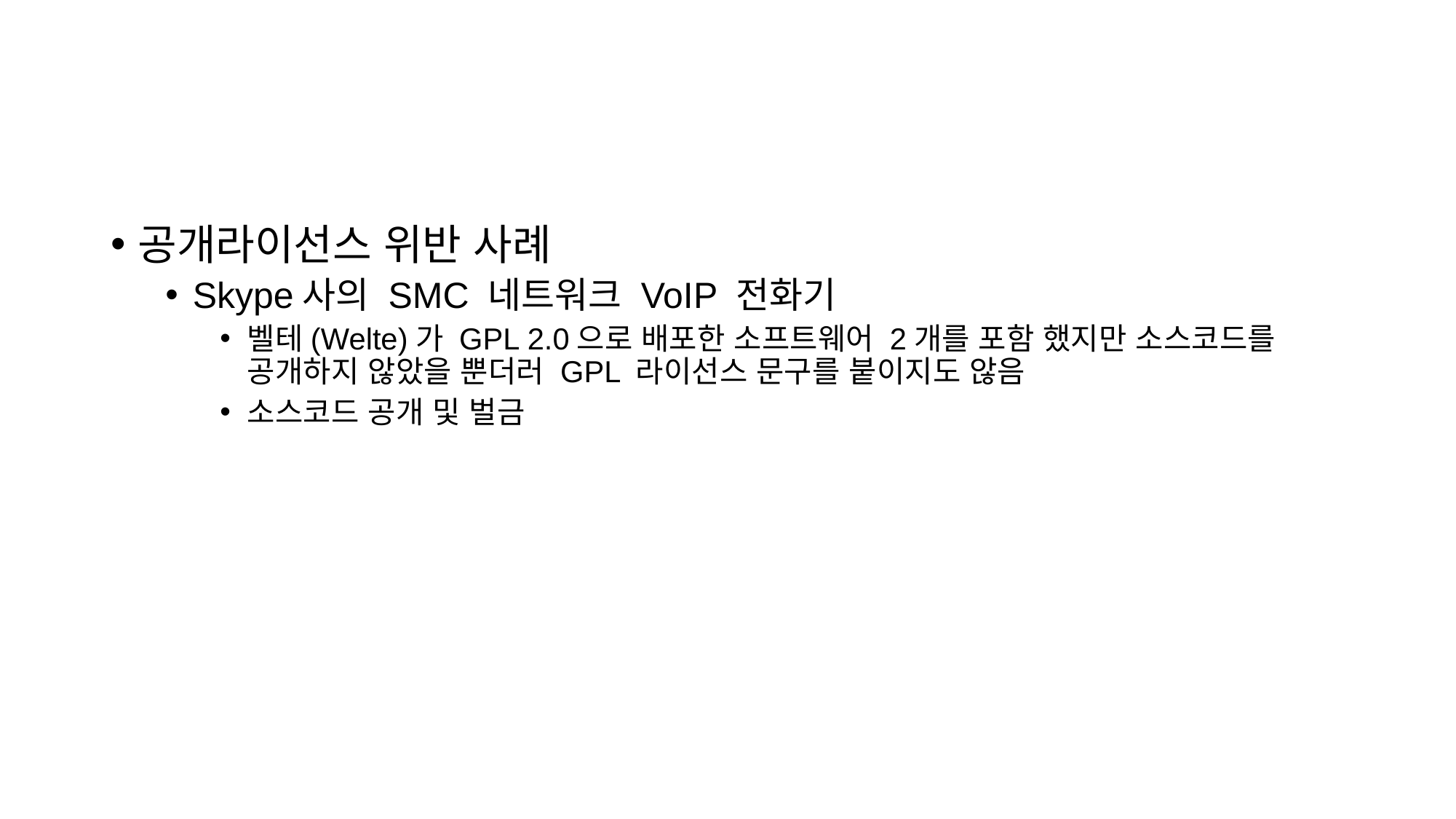

#
공개라이선스 위반 사례
Skype사의 SMC 네트워크 VoIP 전화기
벨테(Welte)가 GPL 2.0으로 배포한 소프트웨어 2개를 포함 했지만 소스코드를 공개하지 않았을 뿐더러 GPL 라이선스 문구를 붙이지도 않음
소스코드 공개 및 벌금